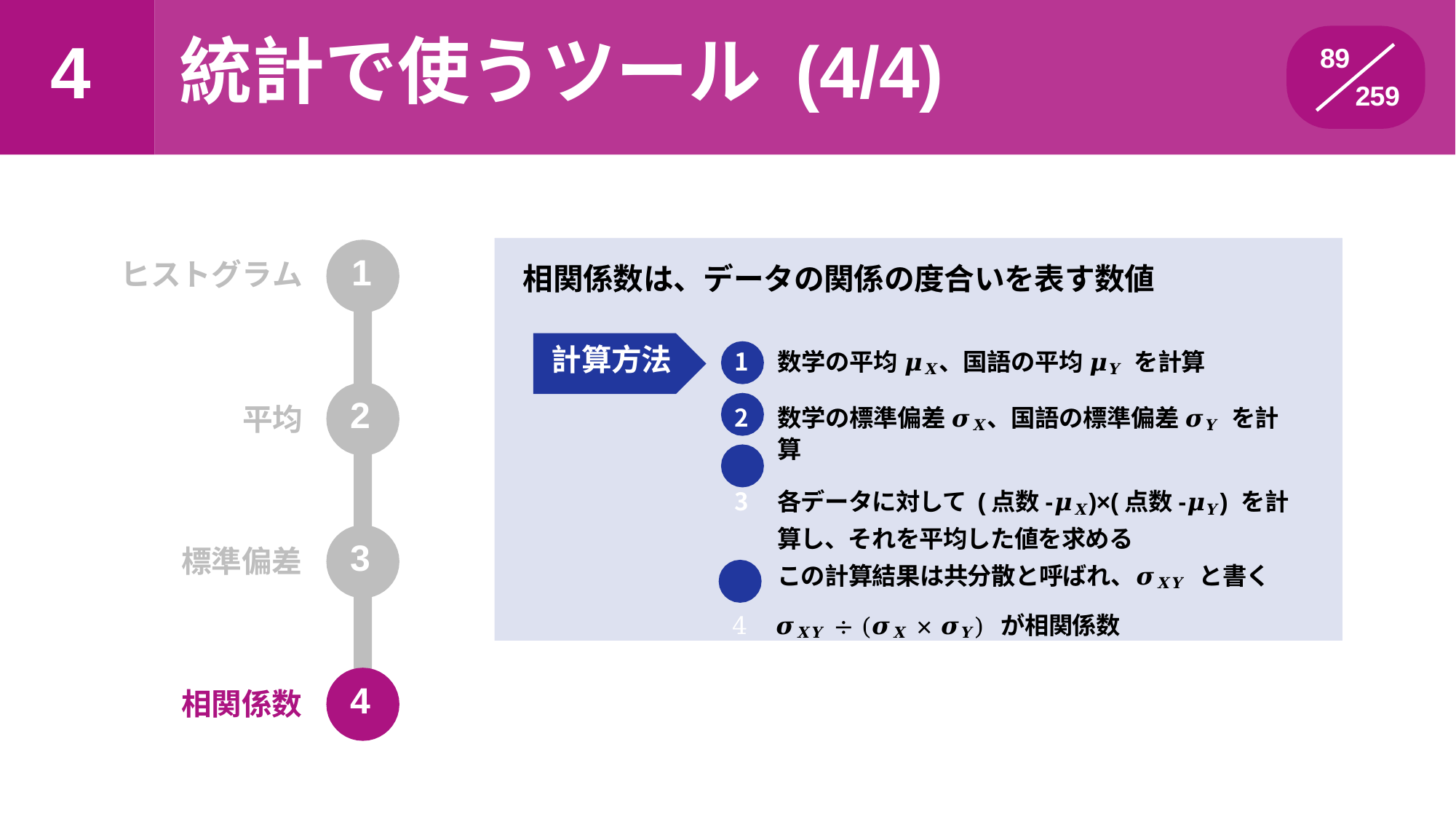

統計で使うツール (4/4)
# 4
89
259

ヒストグラム	1
相関係数は、データの関係の度合いを表す数値

計算方法

数学の平均 𝝁𝑿、国語の平均 𝝁𝒀 を計算
数学の標準偏差 𝝈𝑿、国語の標準偏差 𝝈𝒀 を計算
各データに対して (点数-𝝁𝑿)×(点数-𝝁𝒀) を計
算し、それを平均した値を求める
この計算結果は共分散と呼ばれ、𝝈𝑿𝒀  と書く
𝝈𝑿𝒀 ÷ (𝝈𝑿 × 𝝈𝒀) が相関係数
2
平均

3
標準偏差

4
相関係数